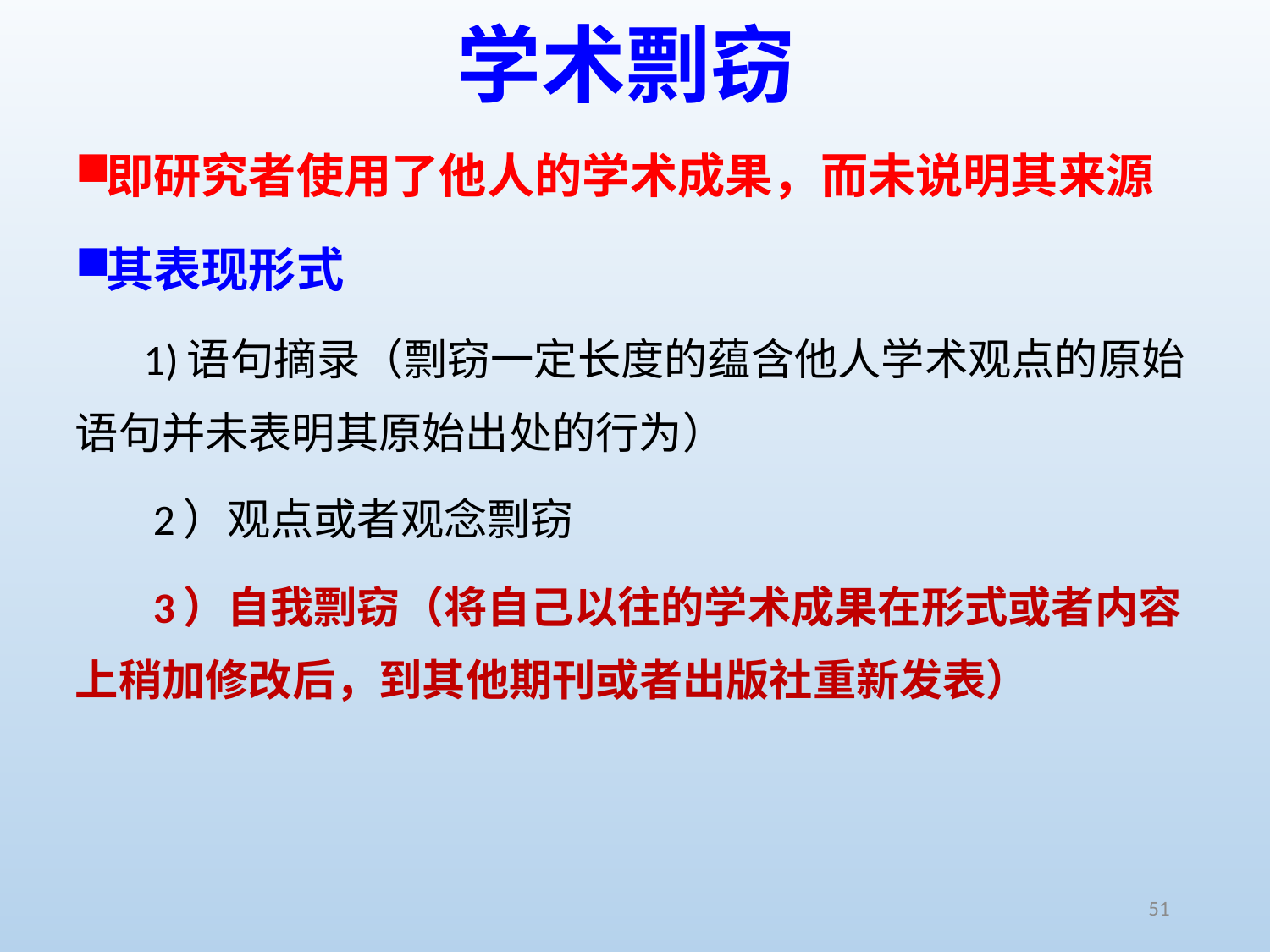

# 学术剽窃
即研究者使用了他人的学术成果，而未说明其来源
其表现形式
       1)语句摘录（剽窃一定长度的蕴含他人学术观点的原始语句并未表明其原始出处的行为）
        2）观点或者观念剽窃
        3）自我剽窃（将自己以往的学术成果在形式或者内容上稍加修改后，到其他期刊或者出版社重新发表）

51